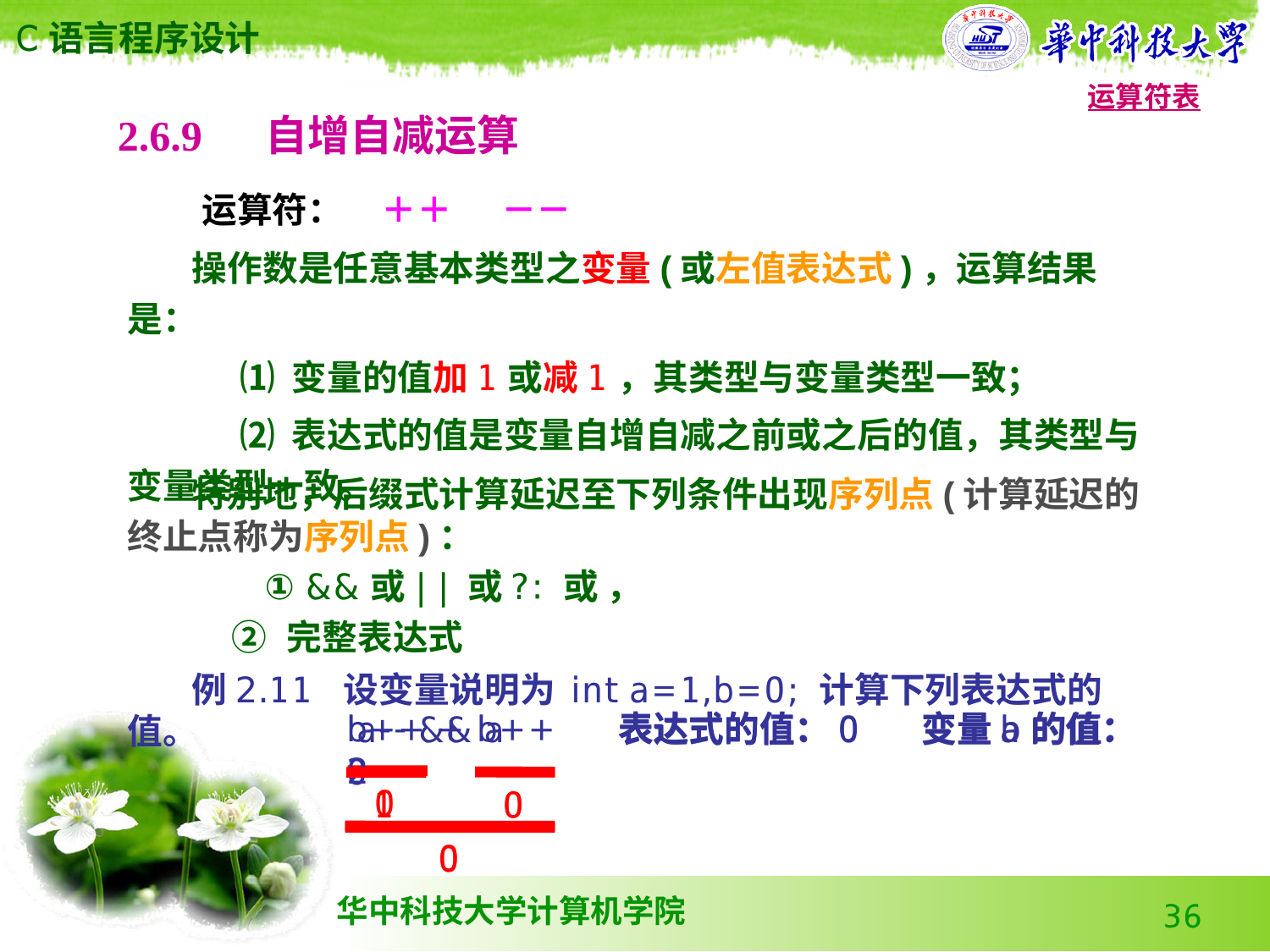

运算符表
2.6.9 　自增自减运算
| 运算符： | ＋＋ | －－ |  |  |  |  |
| --- | --- | --- | --- | --- | --- | --- |
       操作数是任意基本类型之变量(或左值表达式)，运算结果是：
              ⑴ 变量的值加1或减1，其类型与变量类型一致；
              ⑵ 表达式的值是变量自增自减之前或之后的值，其类型与变量类型一致。
       特别地，后缀式计算延迟至下列条件出现序列点(计算延迟的终止点称为序列点)：
           ① &&或||或?: 或 ，
             ② 完整表达式
       例2.11  设变量说明为 int a=1,b=0; 计算下列表达式的值。
b++ + b++     表达式的值：0     变量b的值：2
 a-- && a          表达式的值：0     变量a的值：0

0

0

0

1

0

0
36